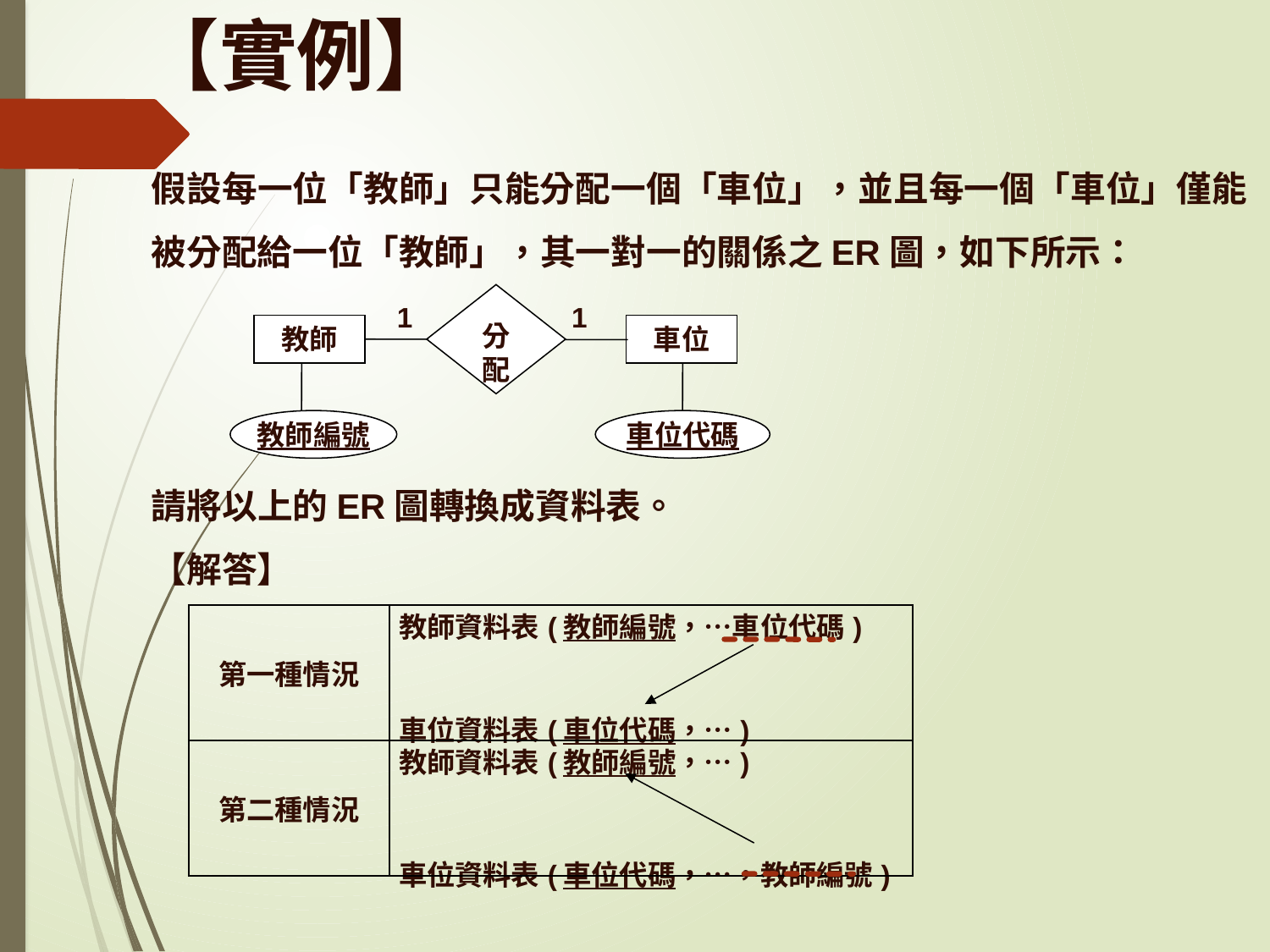

# 【實例】
假設每一位「教師」只能分配一個「車位」，並且每一個「車位」僅能被分配給一位「教師」，其一對一的關係之ER圖，如下所示：

請將以上的ER圖轉換成資料表。
【解答】

分配
1
1
教師
車位

教師編號
車位代碼
| 第一種情況 | 教師資料表(教師編號，…車位代碼) 車位資料表(車位代碼，…) |
| --- | --- |
| 第二種情況 | 教師資料表(教師編號，…) 車位資料表(車位代碼，…，教師編號) |